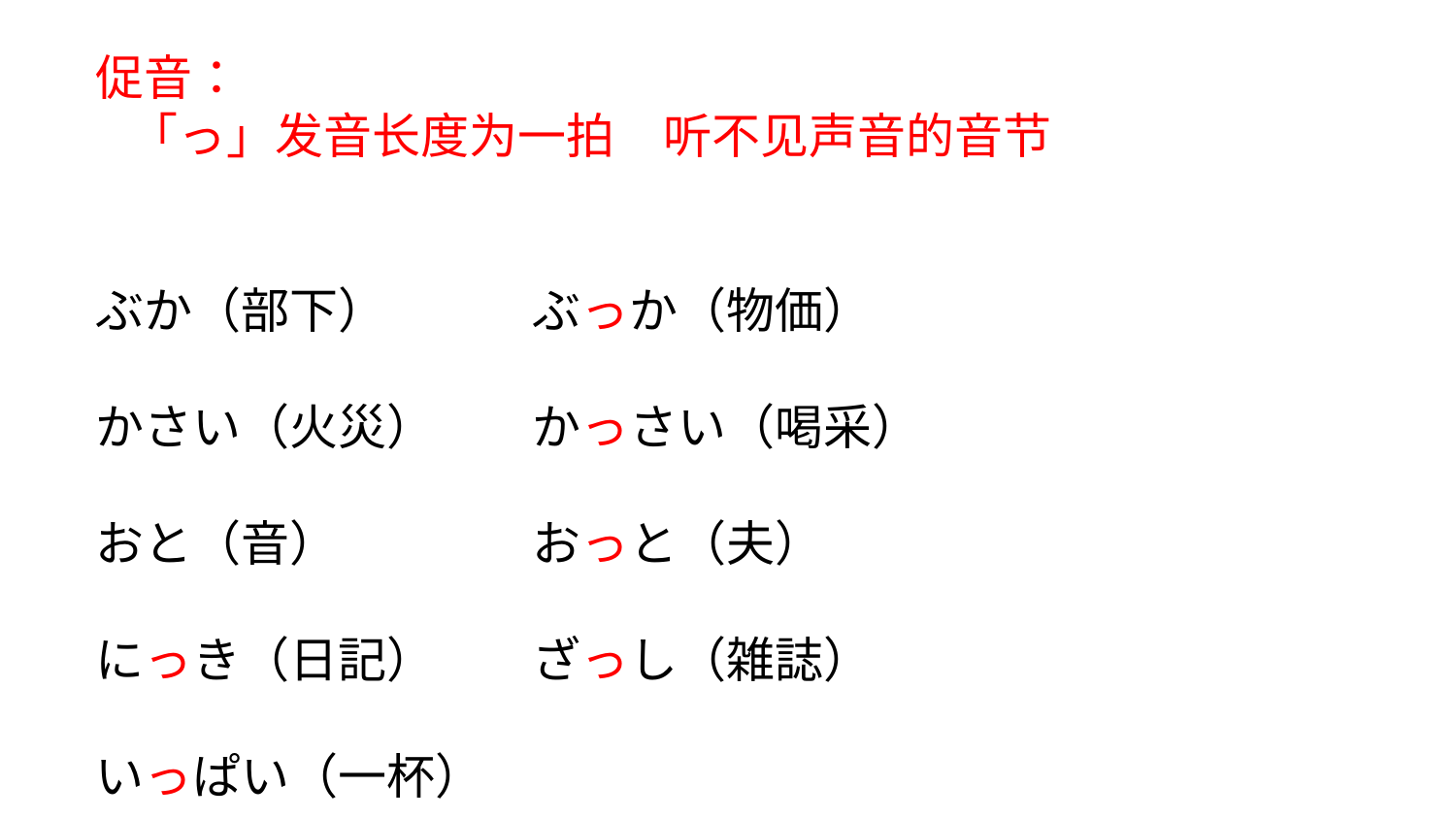

促音：
  「っ」发音长度为一拍　听不见声音的音节

ぶか（部下）　　　ぶっか（物価）

かさい（火災）　　かっさい（喝采）

おと（音）　　　　おっと（夫）

にっき（日記）　　ざっし（雑誌）

いっぱい（一杯）